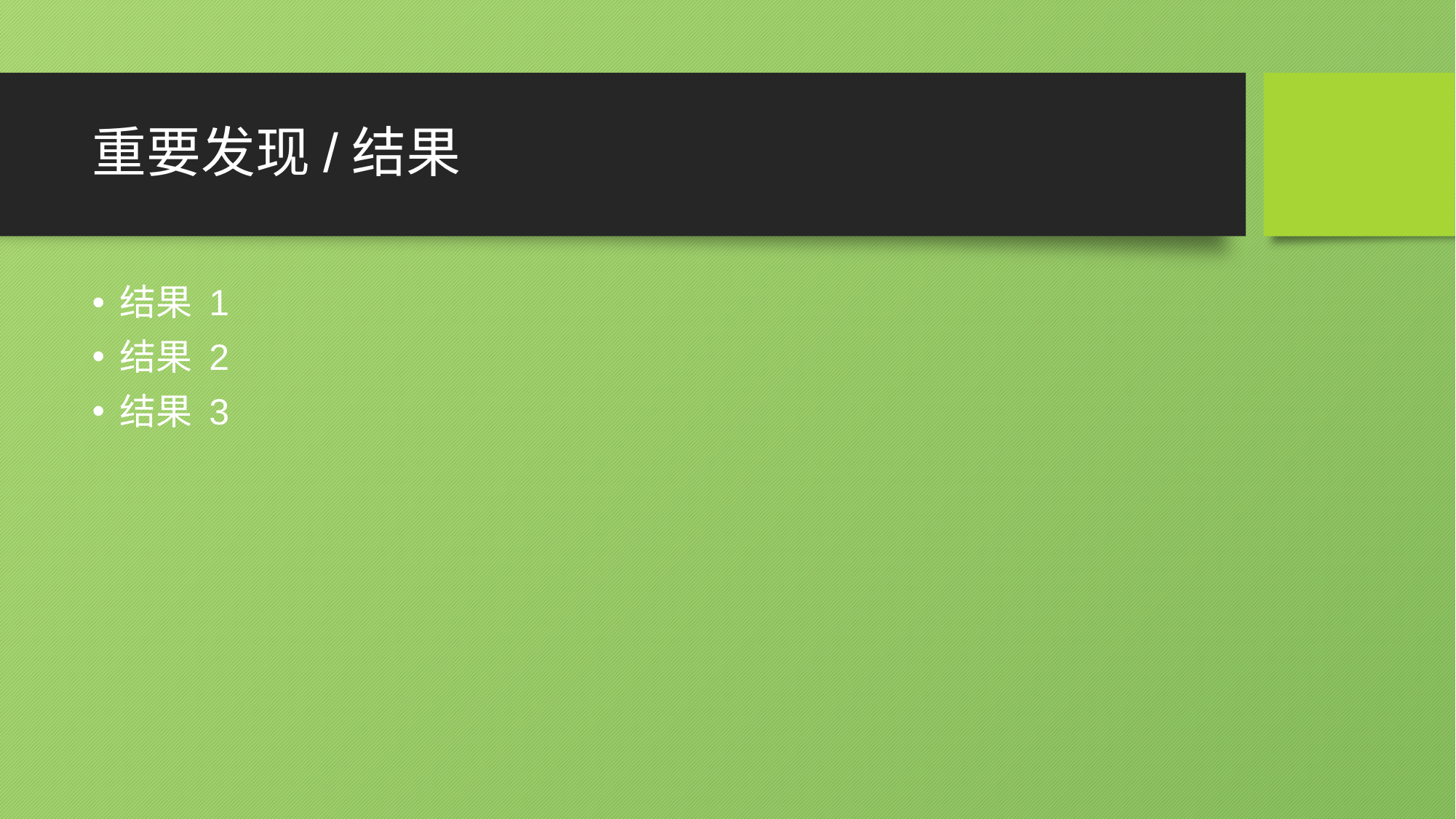

# 重要发现/结果
结果 1
结果 2
结果 3